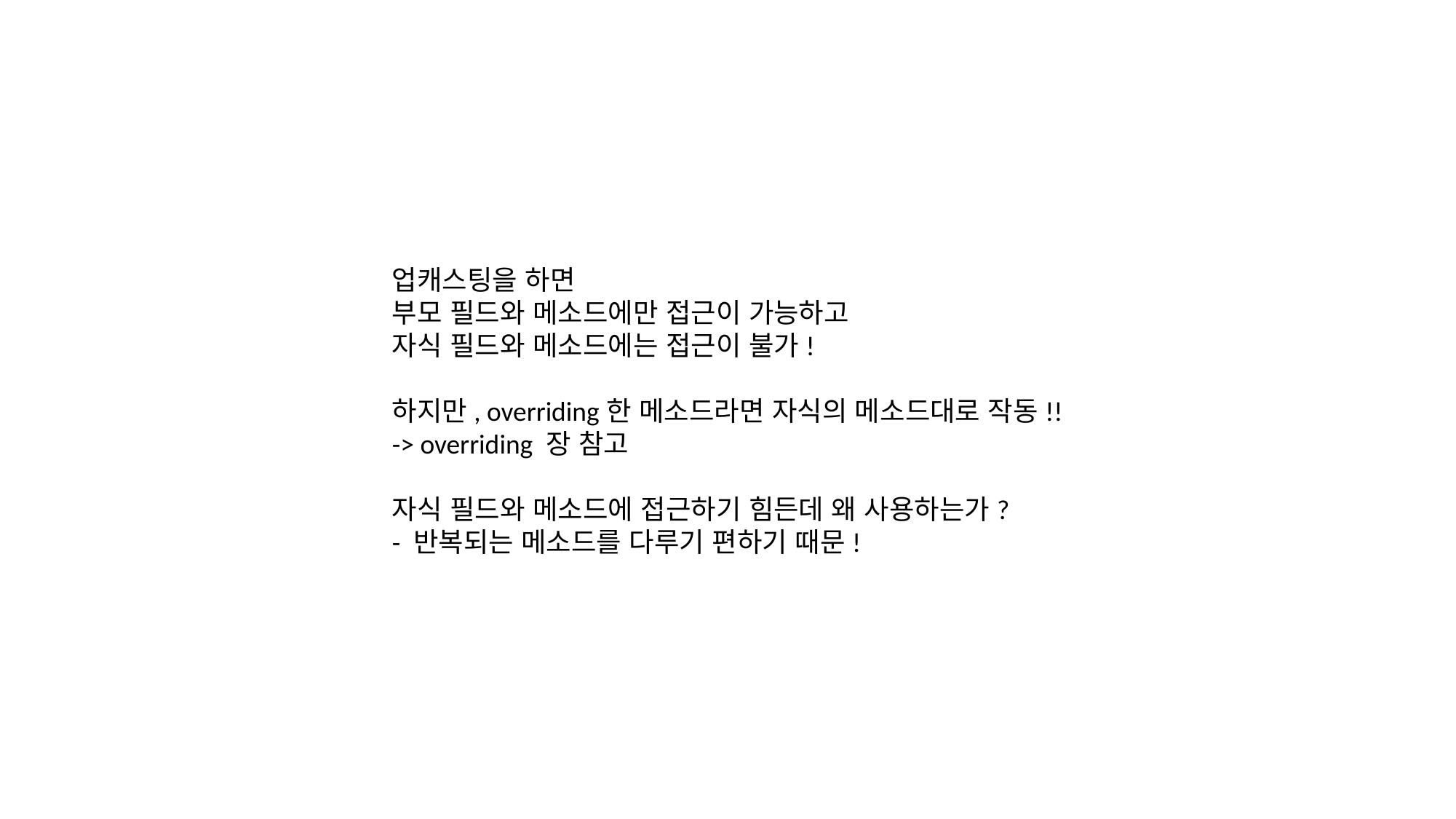

업캐스팅을 하면
부모 필드와 메소드에만 접근이 가능하고
자식 필드와 메소드에는 접근이 불가!

하지만, overriding한 메소드라면 자식의 메소드대로 작동!!
-> overriding 장 참고

자식 필드와 메소드에 접근하기 힘든데 왜 사용하는가?
- 반복되는 메소드를 다루기 편하기 때문!